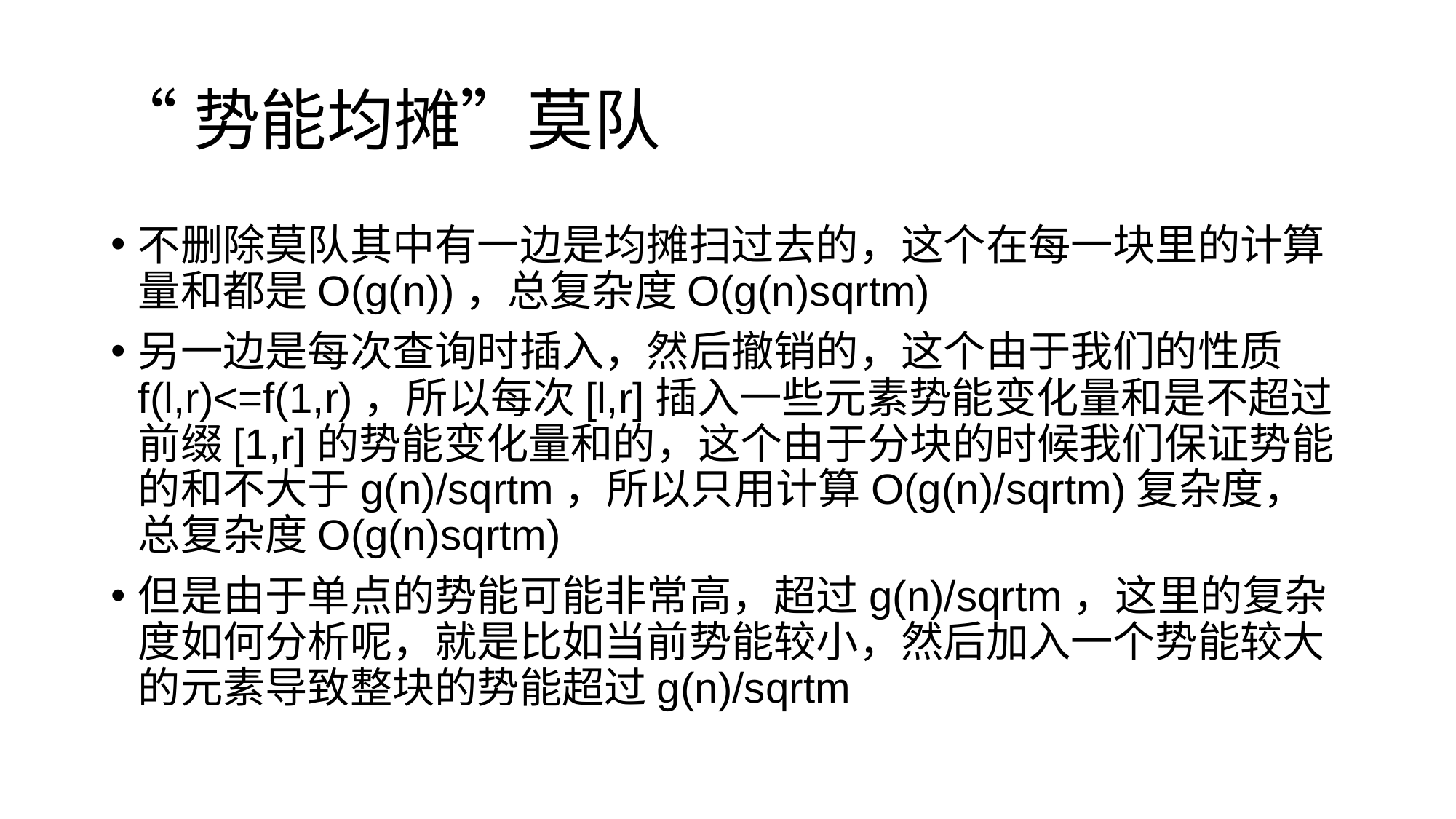

# “势能均摊”莫队
不删除莫队其中有一边是均摊扫过去的，这个在每一块里的计算量和都是O(g(n))，总复杂度O(g(n)sqrtm)
另一边是每次查询时插入，然后撤销的，这个由于我们的性质f(l,r)<=f(1,r)，所以每次[l,r]插入一些元素势能变化量和是不超过前缀[1,r]的势能变化量和的，这个由于分块的时候我们保证势能的和不大于g(n)/sqrtm，所以只用计算O(g(n)/sqrtm)复杂度，总复杂度O(g(n)sqrtm)
但是由于单点的势能可能非常高，超过g(n)/sqrtm，这里的复杂度如何分析呢，就是比如当前势能较小，然后加入一个势能较大的元素导致整块的势能超过g(n)/sqrtm